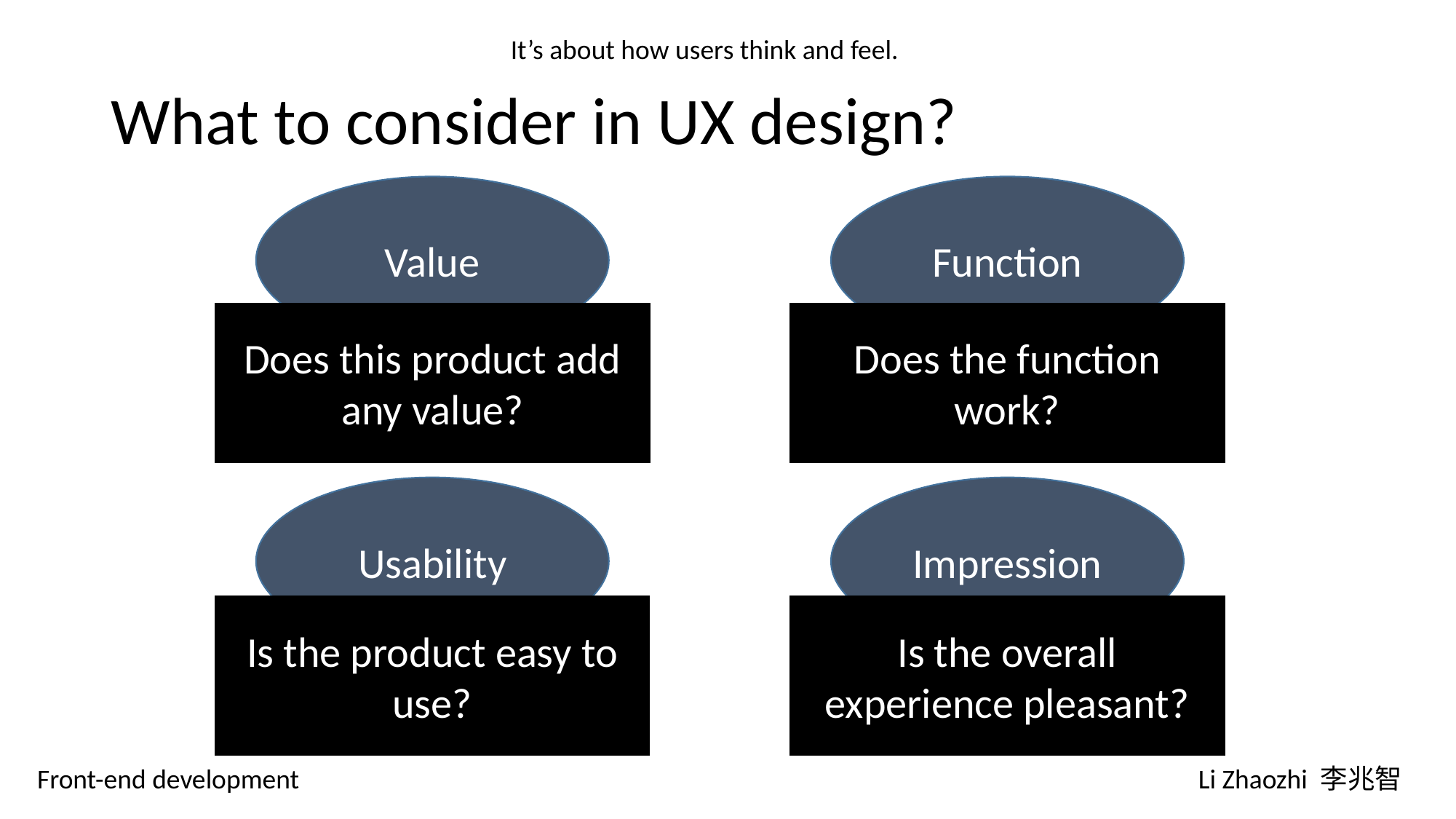

It’s about how users think and feel.
# What to consider in UX design?
Value
Function
Does this product add any value?
Does the function work?
Usability
Impression
Is the product easy to use?
Is the overall experience pleasant?
Front-end development
Li Zhaozhi 李兆智